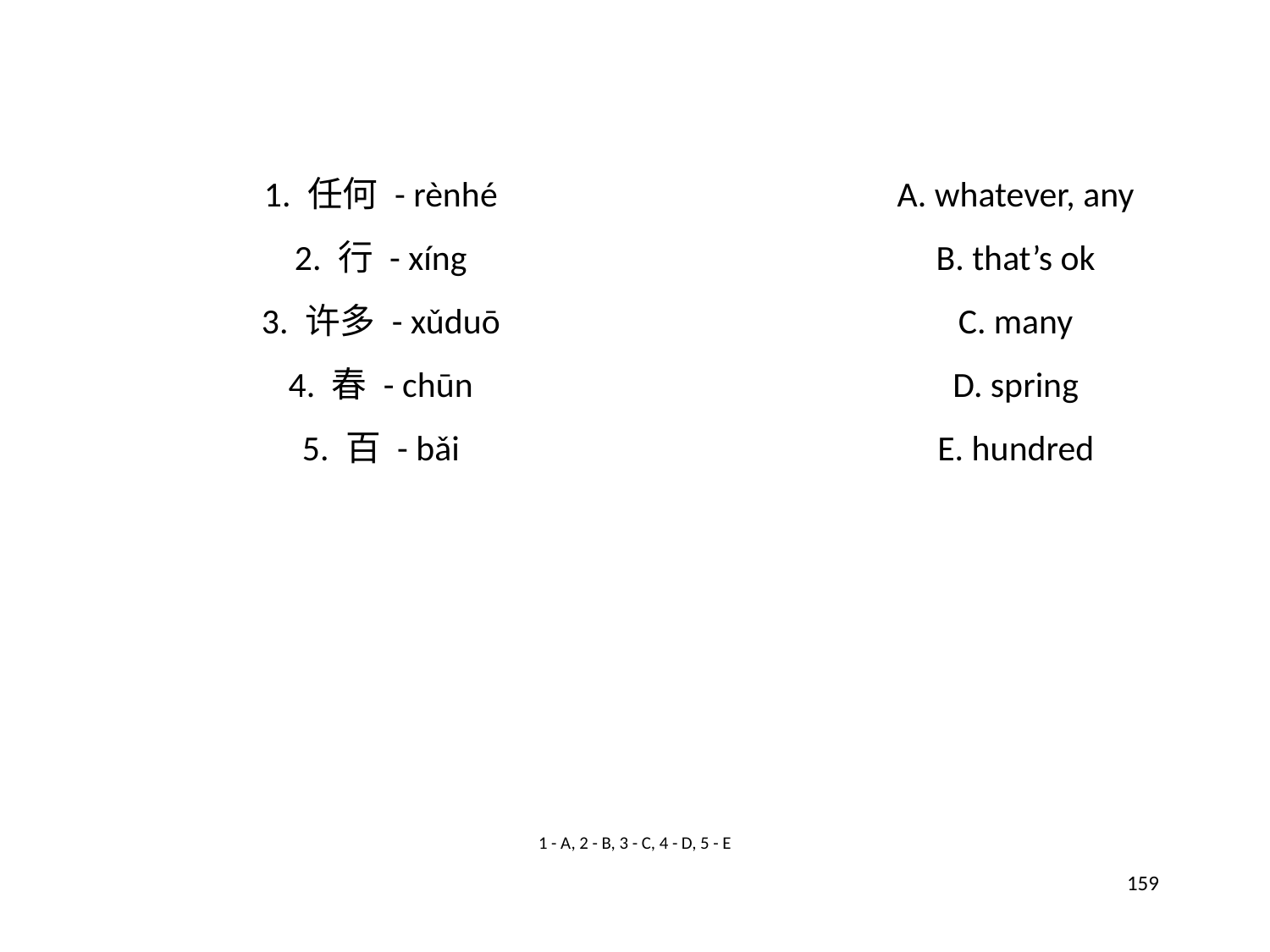

1. 任何 - rènhé

A. whatever, any

2. 行 - xíng

B. that’s ok

3. 许多 - xǔduō

C. many

4. 春 - chūn

D. spring

5. 百 - bǎi

E. hundred
1 - A, 2 - B, 3 - C, 4 - D, 5 - E

159